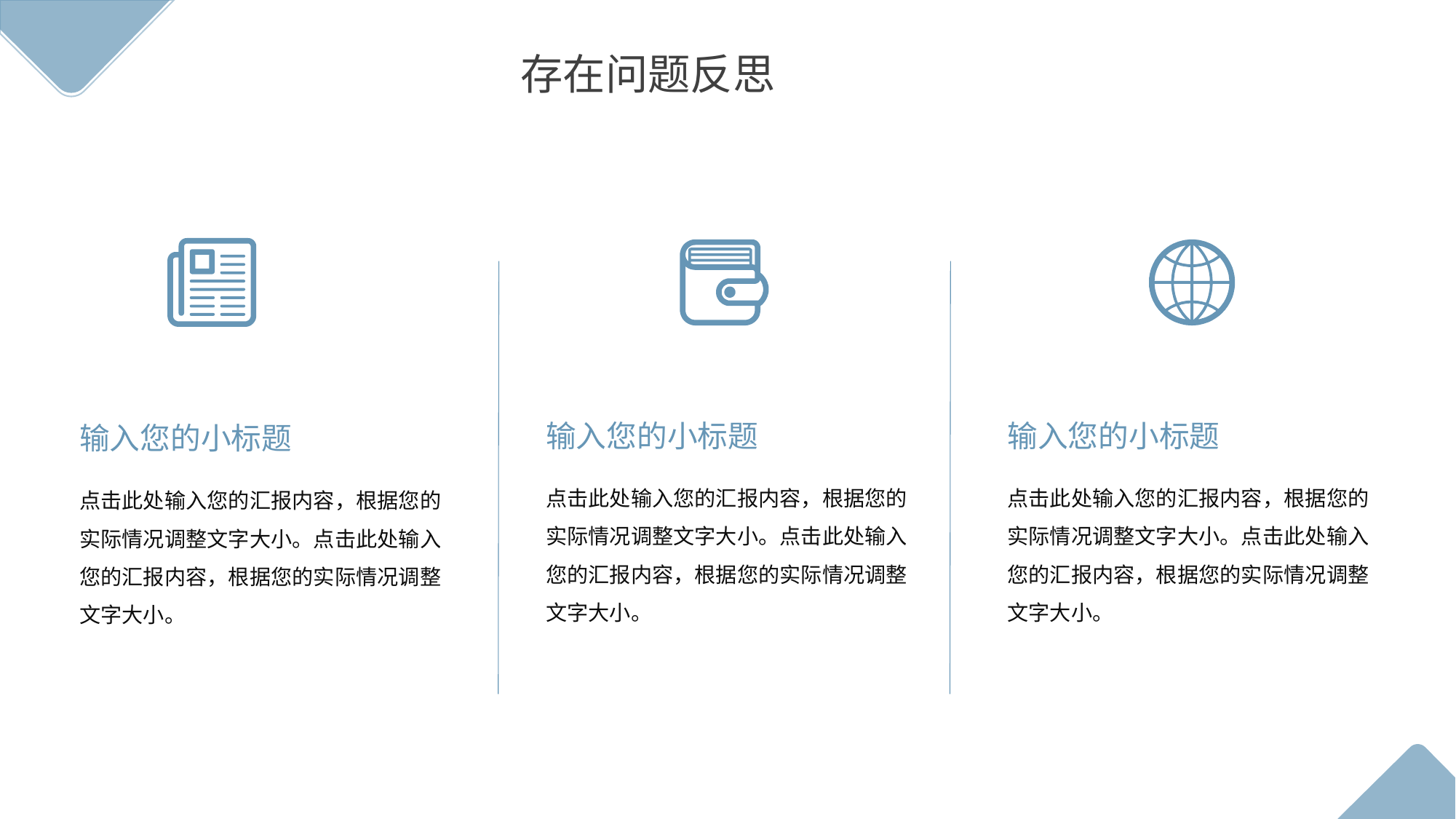

存在问题反思

输入您的小标题
输入您的小标题
输入您的小标题
点击此处输入您的汇报内容，根据您的实际情况调整文字大小。点击此处输入您的汇报内容，根据您的实际情况调整文字大小。
点击此处输入您的汇报内容，根据您的实际情况调整文字大小。点击此处输入您的汇报内容，根据您的实际情况调整文字大小。
点击此处输入您的汇报内容，根据您的实际情况调整文字大小。点击此处输入您的汇报内容，根据您的实际情况调整文字大小。